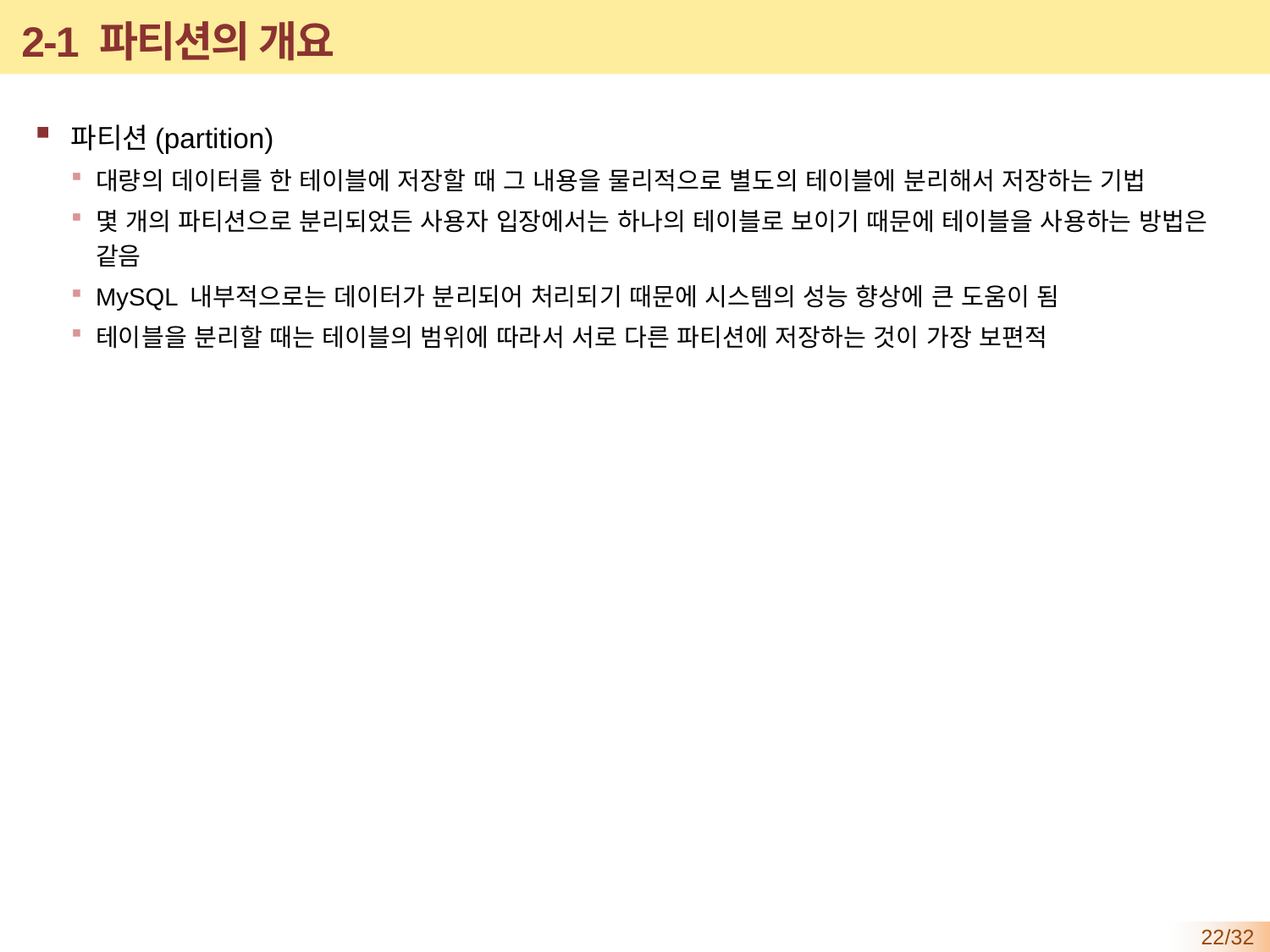

# 2-1 파티션의 개요
파티션(partition)
대량의 데이터를 한 테이블에 저장할 때 그 내용을 물리적으로 별도의 테이블에 분리해서 저장하는 기법
몇 개의 파티션으로 분리되었든 사용자 입장에서는 하나의 테이블로 보이기 때문에 테이블을 사용하는 방법은 같음
MySQL 내부적으로는 데이터가 분리되어 처리되기 때문에 시스템의 성능 향상에 큰 도움이 됨
테이블을 분리할 때는 테이블의 범위에 따라서 서로 다른 파티션에 저장하는 것이 가장 보편적